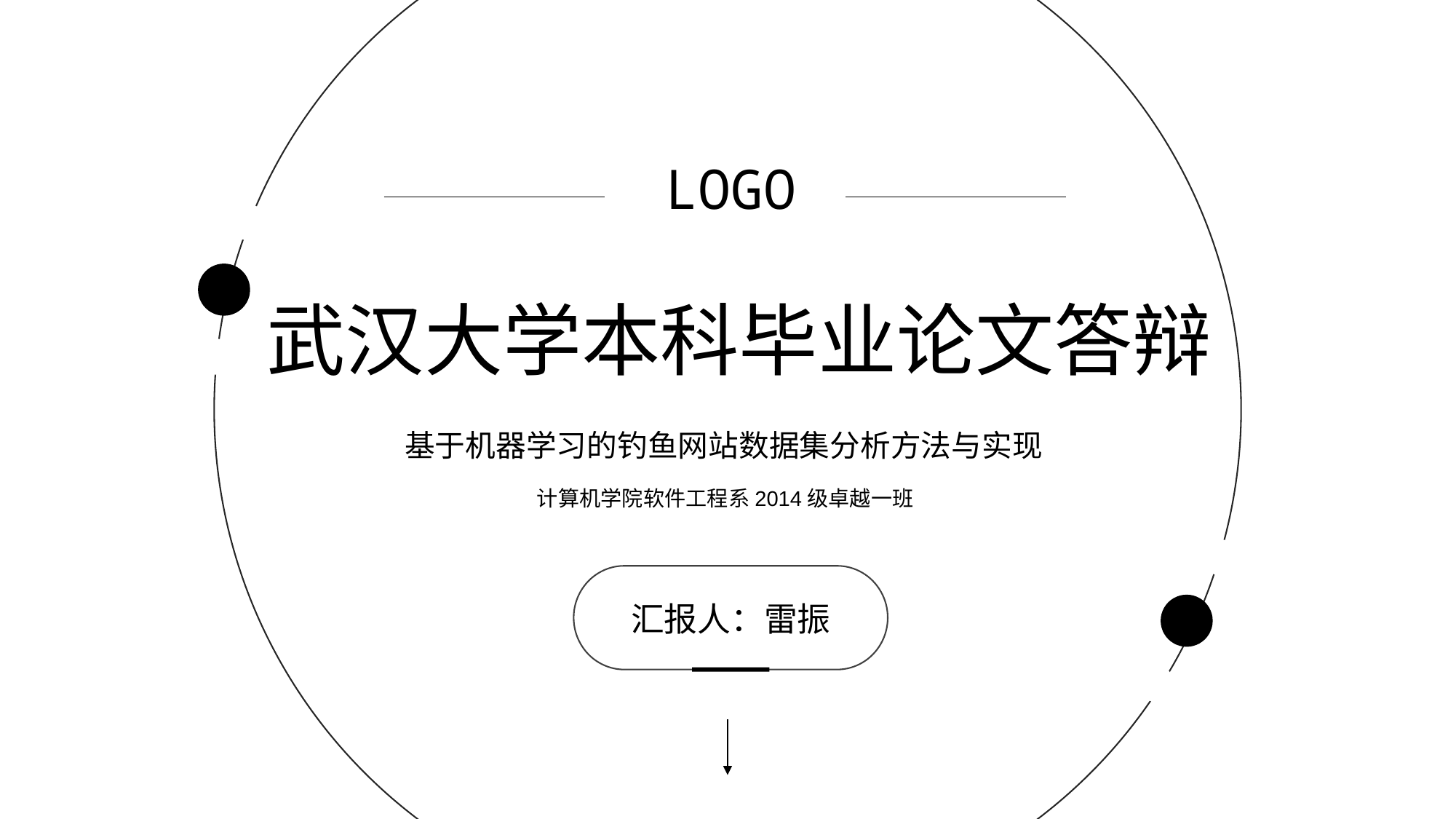

LOGO
武汉大学本科毕业论文答辩
   基于机器学习的钓鱼网站数据集分析方法与实现
计算机学院软件工程系2014级卓越一班

汇报人：雷振